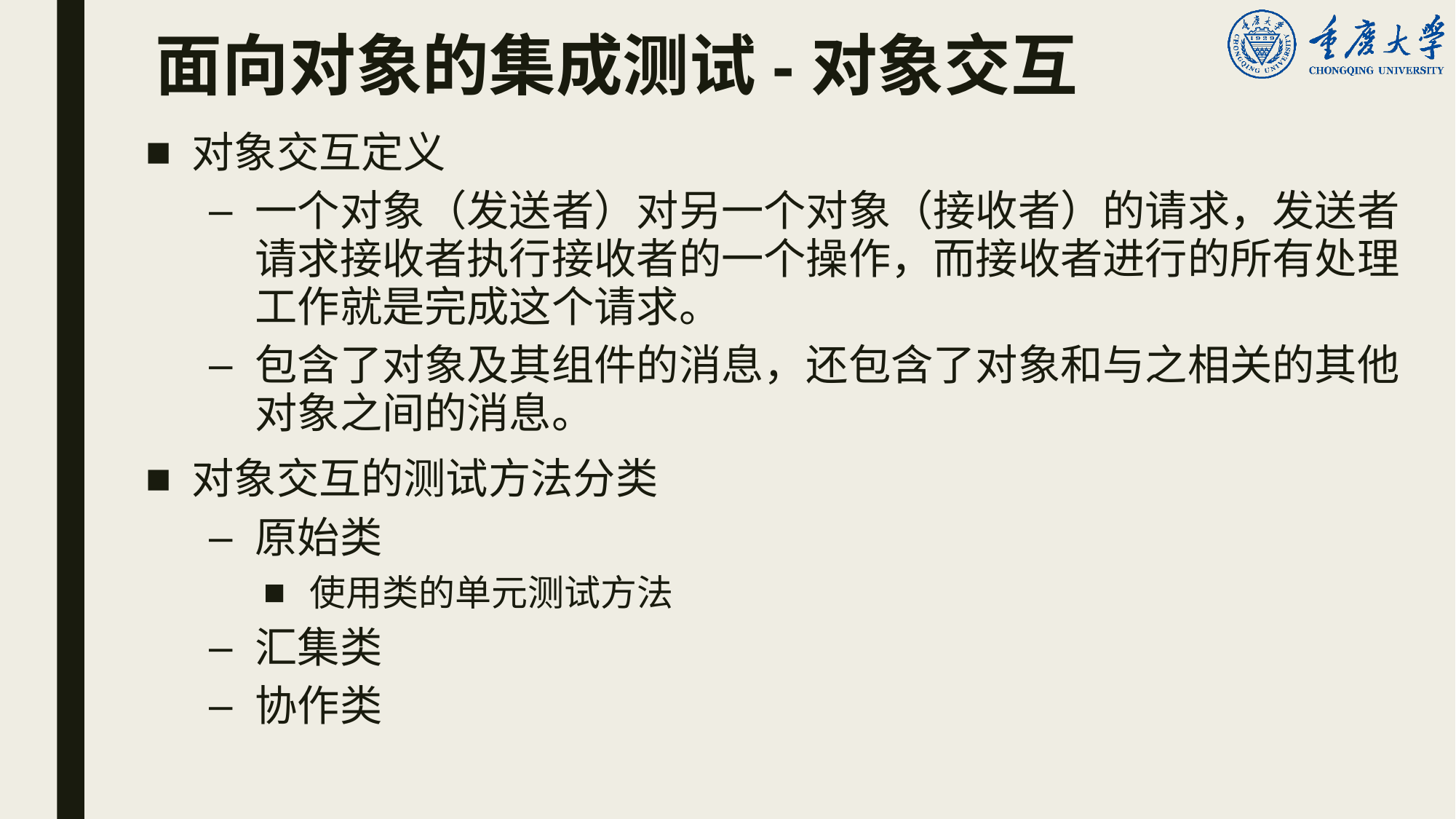

# 面向对象的集成测试-对象交互
对象交互定义
一个对象（发送者）对另一个对象（接收者）的请求，发送者请求接收者执行接收者的一个操作，而接收者进行的所有处理工作就是完成这个请求。
包含了对象及其组件的消息，还包含了对象和与之相关的其他对象之间的消息。
对象交互的测试方法分类
原始类
使用类的单元测试方法
汇集类
协作类